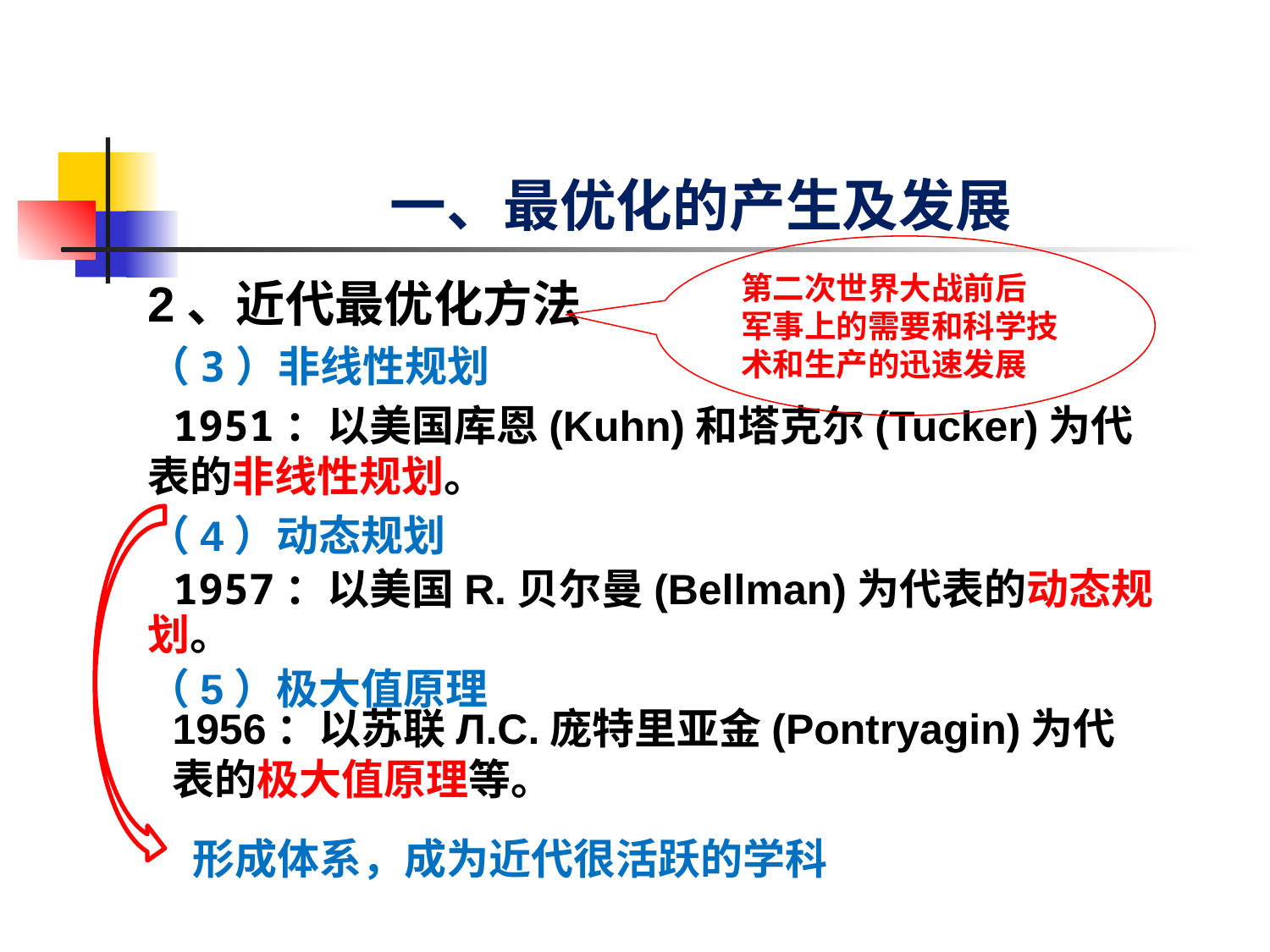

# 一、最优化的产生及发展
第二次世界大战前后
军事上的需要和科学技术和生产的迅速发展
2、近代最优化方法
（3）非线性规划
 1951：以美国库恩(Kuhn)和塔克尔(Tucker)为代表的非线性规划。
（4）动态规划
 1957：以美国R.贝尔曼(Bellman)为代表的动态规划。
（5）极大值原理

1956：以苏联Л.С.庞特里亚金(Pontryagin)为代表的极大值原理等。

形成体系，成为近代很活跃的学科